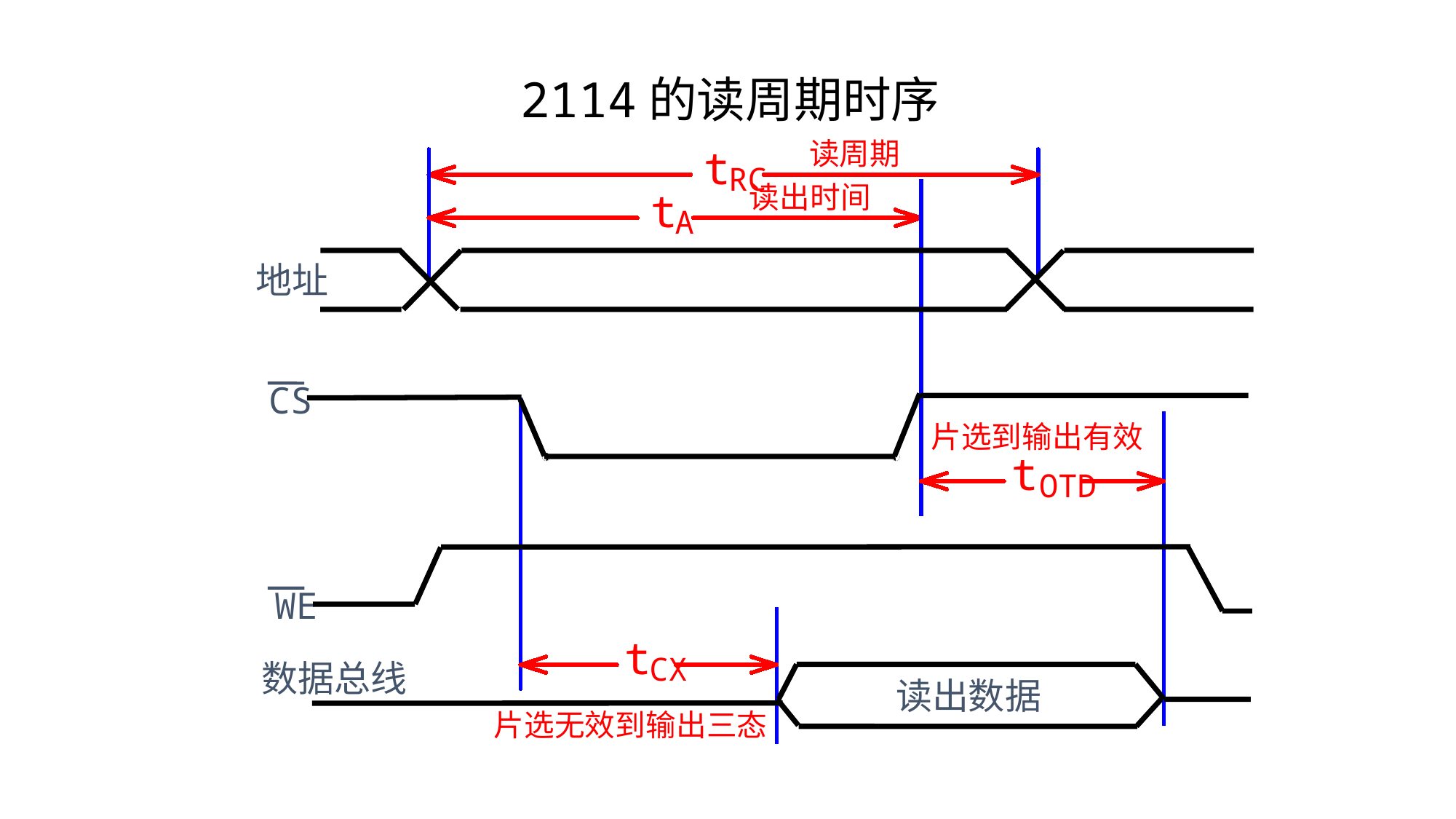

2114的读周期时序
读周期
t

RC

t

A

地址
CS

t

OTD

WE

t
CX

数据总线

读出数据

读出时间
片选到输出有效
片选无效到输出三态

数据总线